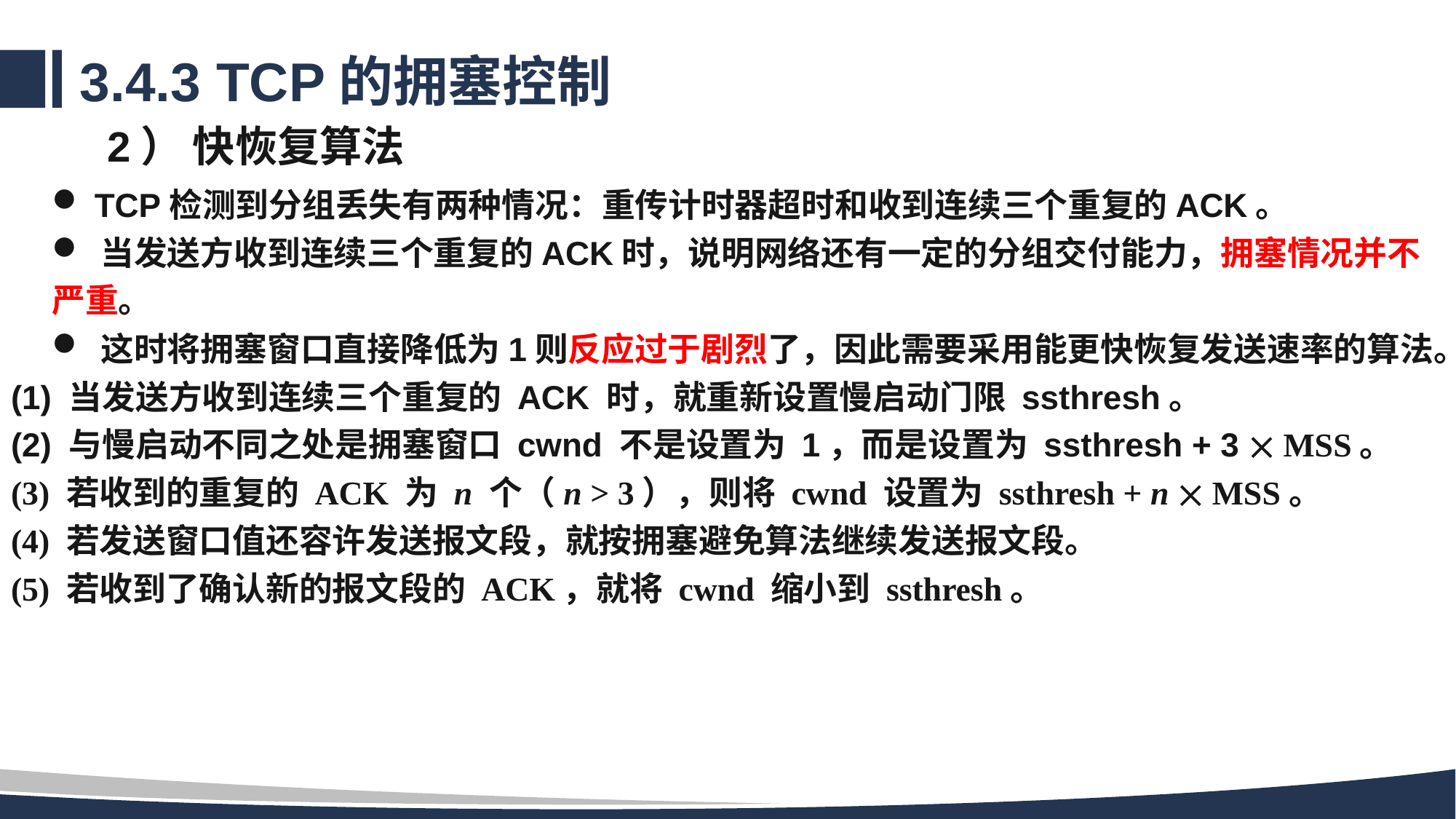

# 3.4.3 TCP的拥塞控制
2） 快恢复算法
 TCP检测到分组丢失有两种情况：重传计时器超时和收到连续三个重复的ACK。
 当发送方收到连续三个重复的ACK时，说明网络还有一定的分组交付能力，拥塞情况并不严重。
 这时将拥塞窗口直接降低为1则反应过于剧烈了，因此需要采用能更快恢复发送速率的算法。
(1) 当发送方收到连续三个重复的 ACK 时，就重新设置慢启动门限 ssthresh。
(2) 与慢启动不同之处是拥塞窗口 cwnd 不是设置为 1，而是设置为 ssthresh + 3 × MSS。
(3) 若收到的重复的 ACK 为 n 个（n > 3），则将 cwnd 设置为 ssthresh + n × MSS。
(4) 若发送窗口值还容许发送报文段，就按拥塞避免算法继续发送报文段。
(5) 若收到了确认新的报文段的 ACK，就将 cwnd 缩小到 ssthresh。